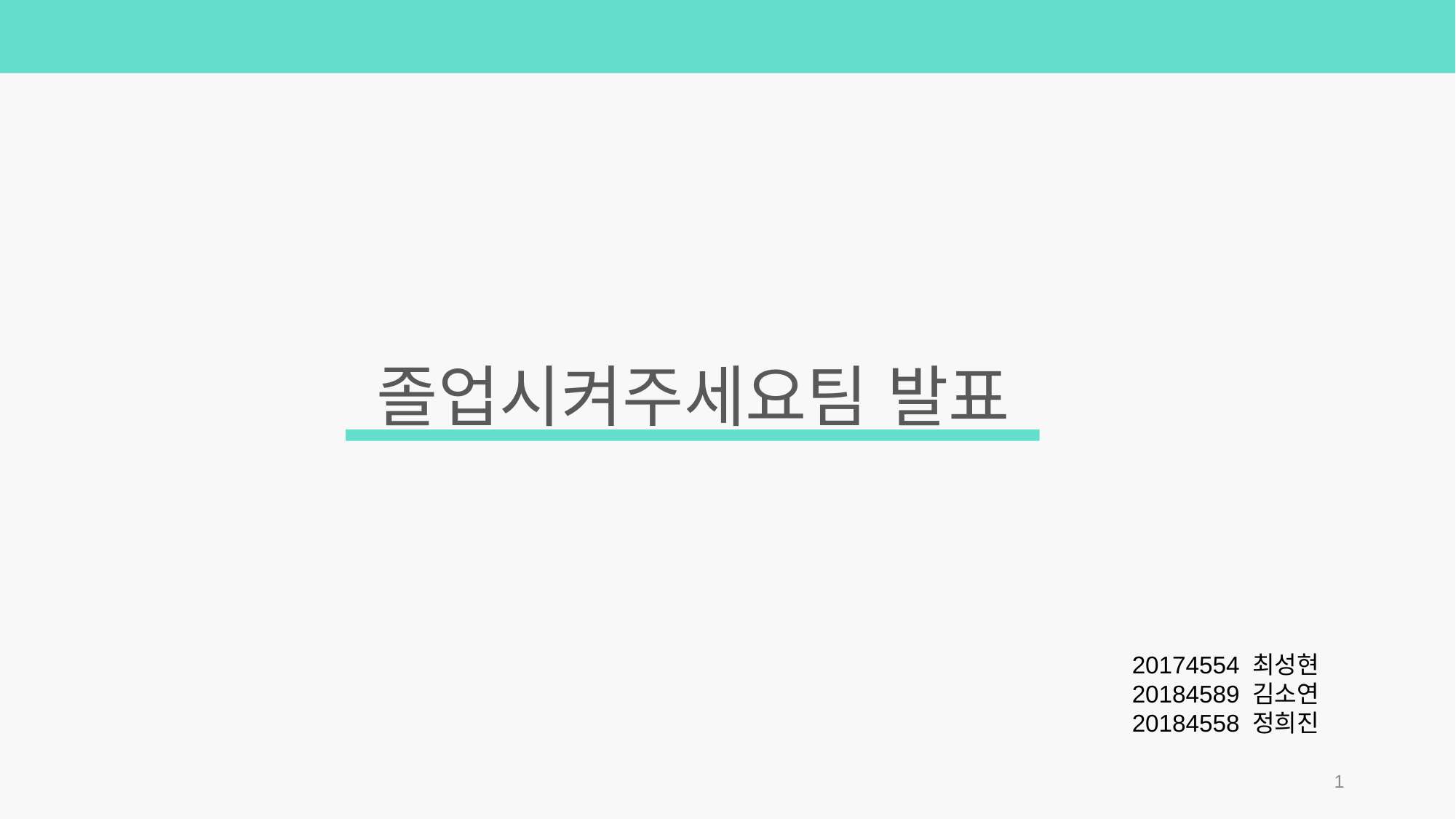

졸업시켜주세요팀 발표

20174554 최성현
20184589 김소연
20184558 정희진
1